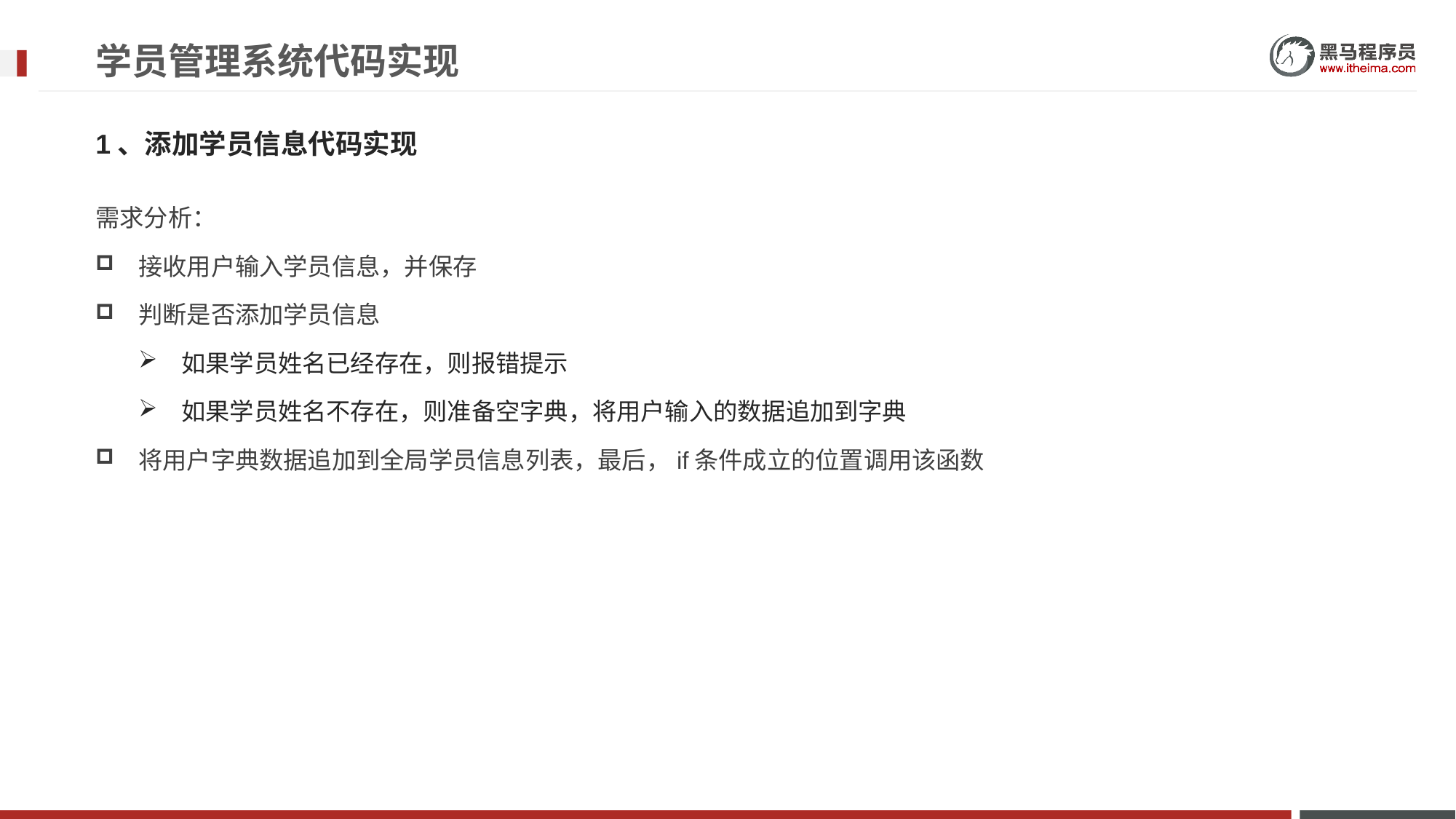

# 学员管理系统代码实现
1、添加学员信息代码实现
需求分析：
接收用户输入学员信息，并保存
判断是否添加学员信息
如果学员姓名已经存在，则报错提示
如果学员姓名不存在，则准备空字典，将用户输入的数据追加到字典
将用户字典数据追加到全局学员信息列表，最后，if条件成立的位置调用该函数